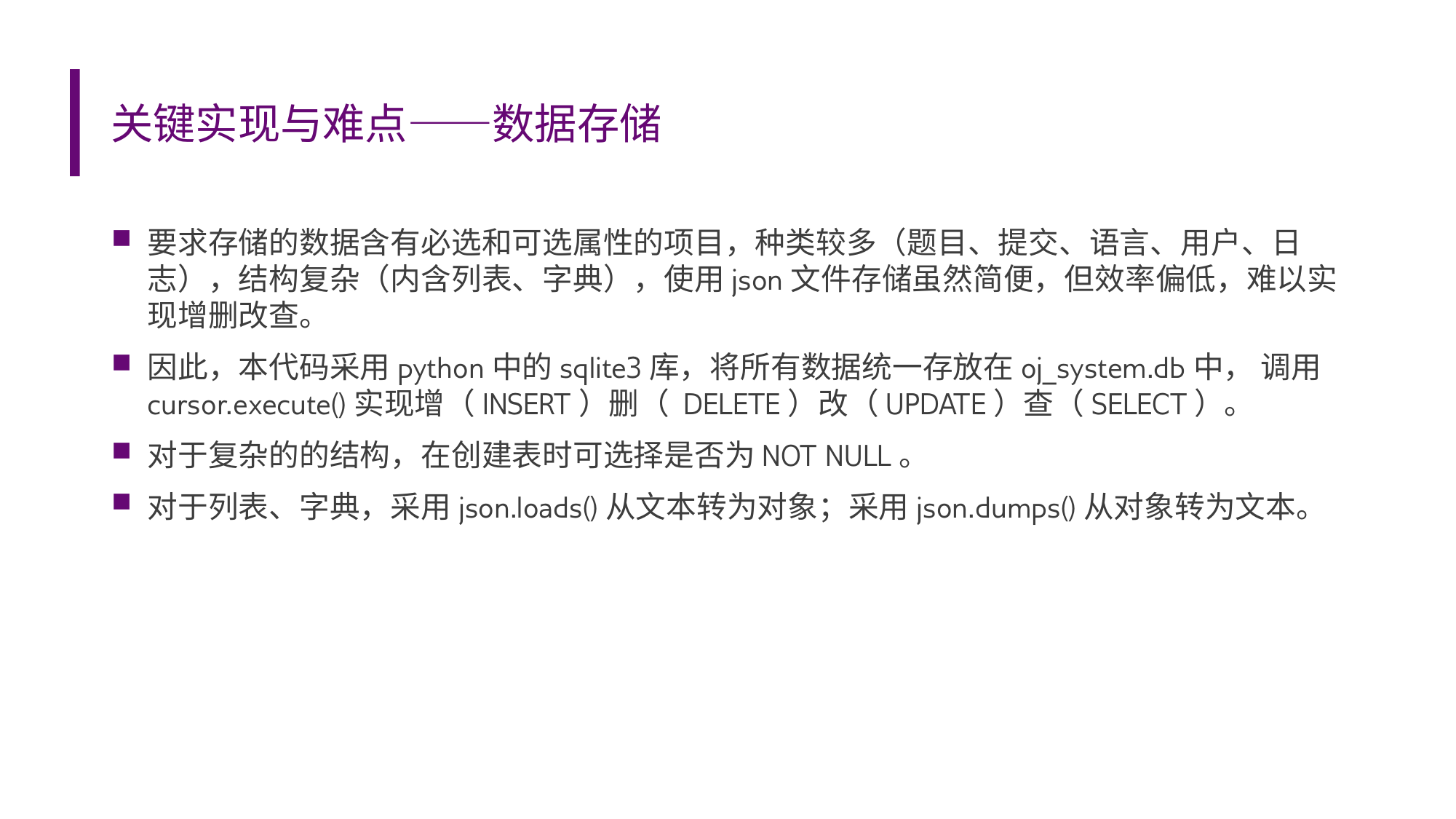

# 关键实现与难点——数据存储
要求存储的数据含有必选和可选属性的项目，种类较多（题目、提交、语言、用户、日志），结构复杂（内含列表、字典），使用json文件存储虽然简便，但效率偏低，难以实现增删改查。
因此，本代码采用python中的sqlite3库，将所有数据统一存放在oj_system.db中， 调用cursor.execute()实现增（INSERT）删（ DELETE）改（UPDATE）查（SELECT）。
对于复杂的的结构，在创建表时可选择是否为NOT NULL。
对于列表、字典，采用json.loads()从文本转为对象；采用json.dumps()从对象转为文本。